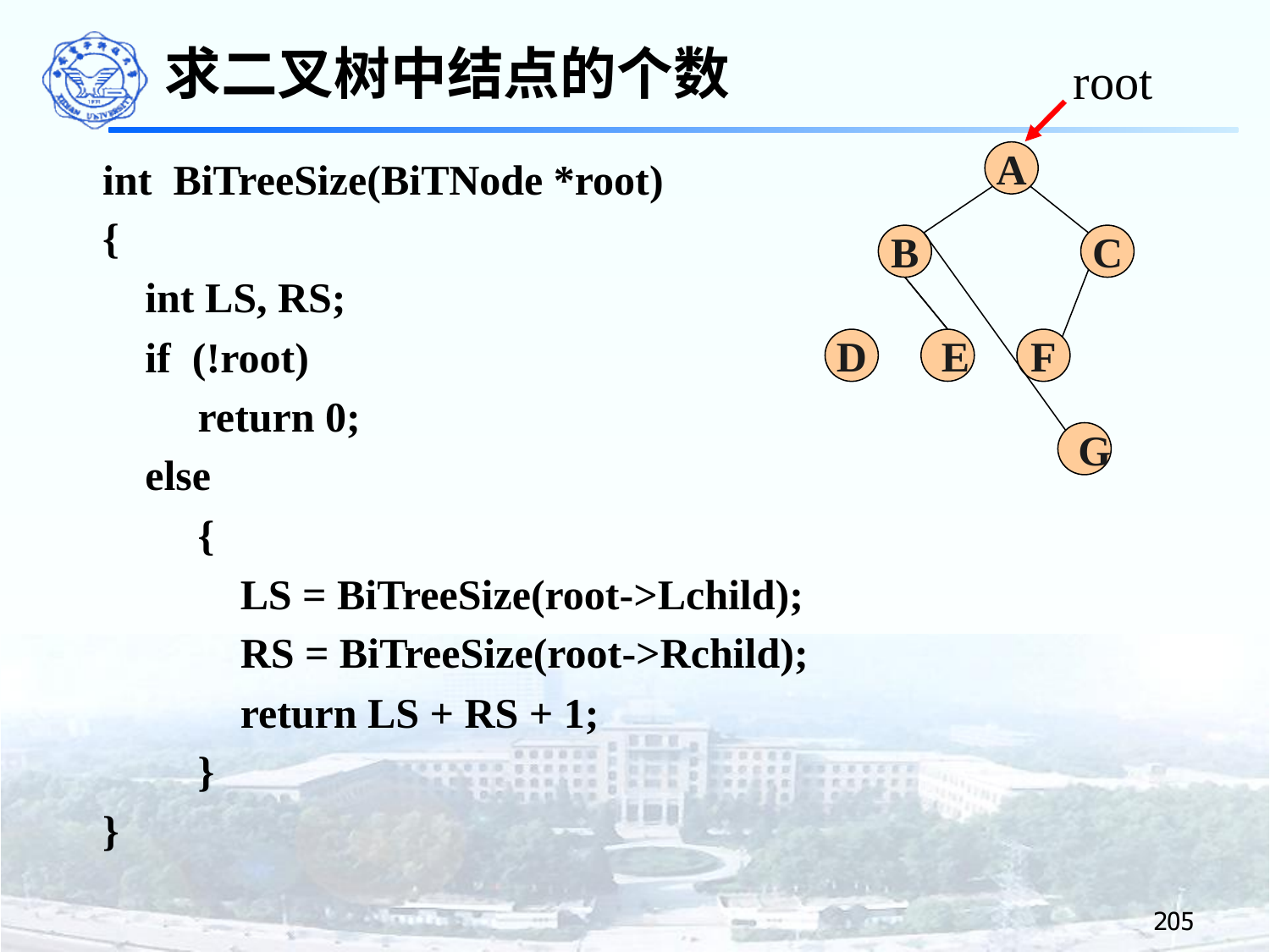

求二叉树中结点的个数
root

A
B
C
D
E
F
G
int  BiTreeSize(BiTNode *root)
{
    int LS, RS;
    if  (!root)
         return 0;
    else
         {
             LS = BiTreeSize(root->Lchild);
             RS = BiTreeSize(root->Rchild);
             return LS + RS + 1;
         }
}
205